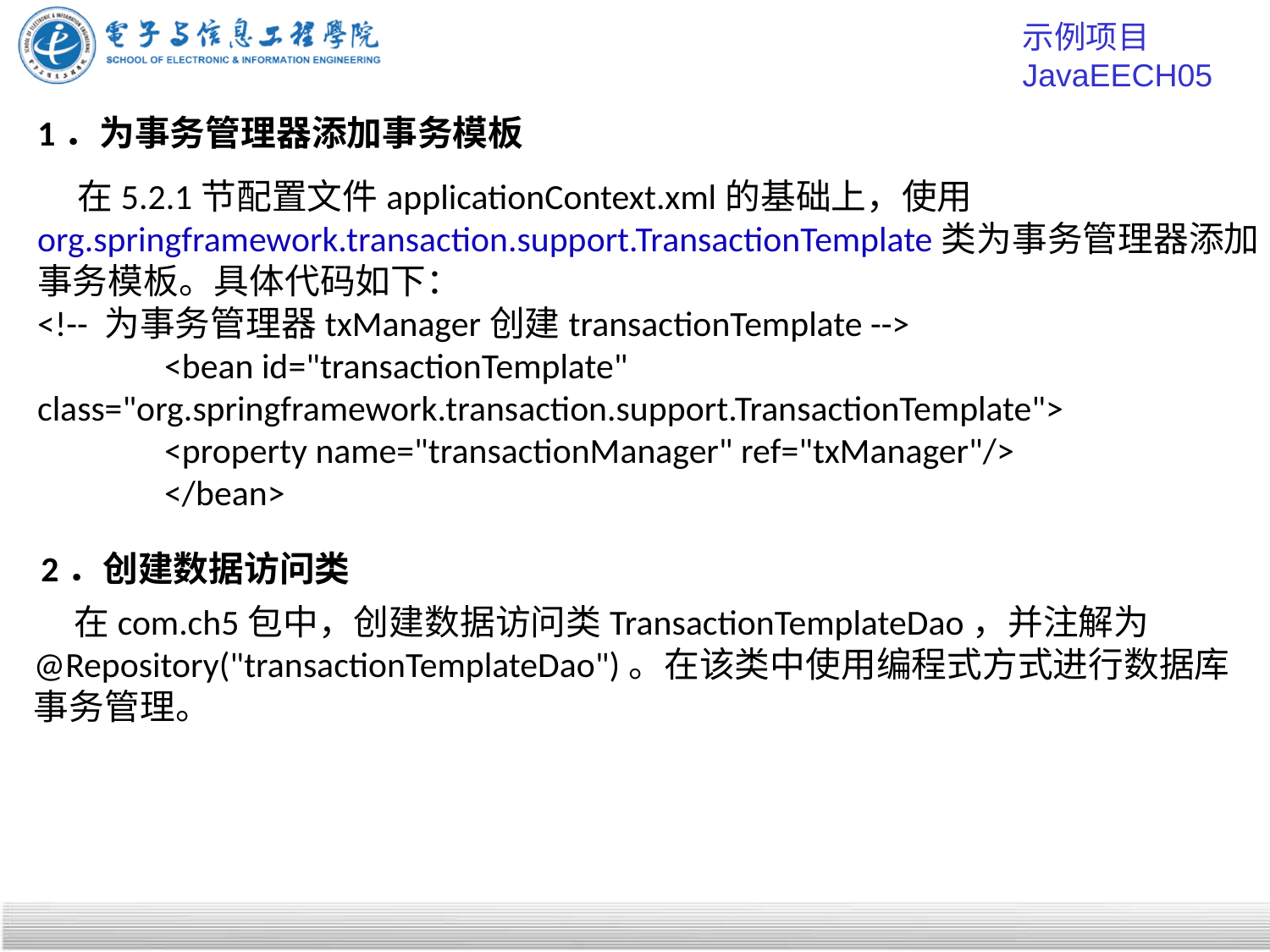

示例项目 JavaEECH05
# 1．为事务管理器添加事务模板
    在5.2.1节配置文件applicationContext.xml的基础上，使用org.springframework.transaction.support.TransactionTemplate类为事务管理器添加事务模板。具体代码如下：
<!-- 为事务管理器txManager创建transactionTemplate -->
	<bean id="transactionTemplate" class="org.springframework.transaction.support.TransactionTemplate">
     	<property name="transactionManager" ref="txManager"/>
	</bean>
2．创建数据访问类
    在com.ch5包中，创建数据访问类TransactionTemplateDao，并注解为@Repository("transactionTemplateDao")。在该类中使用编程式方式进行数据库事务管理。